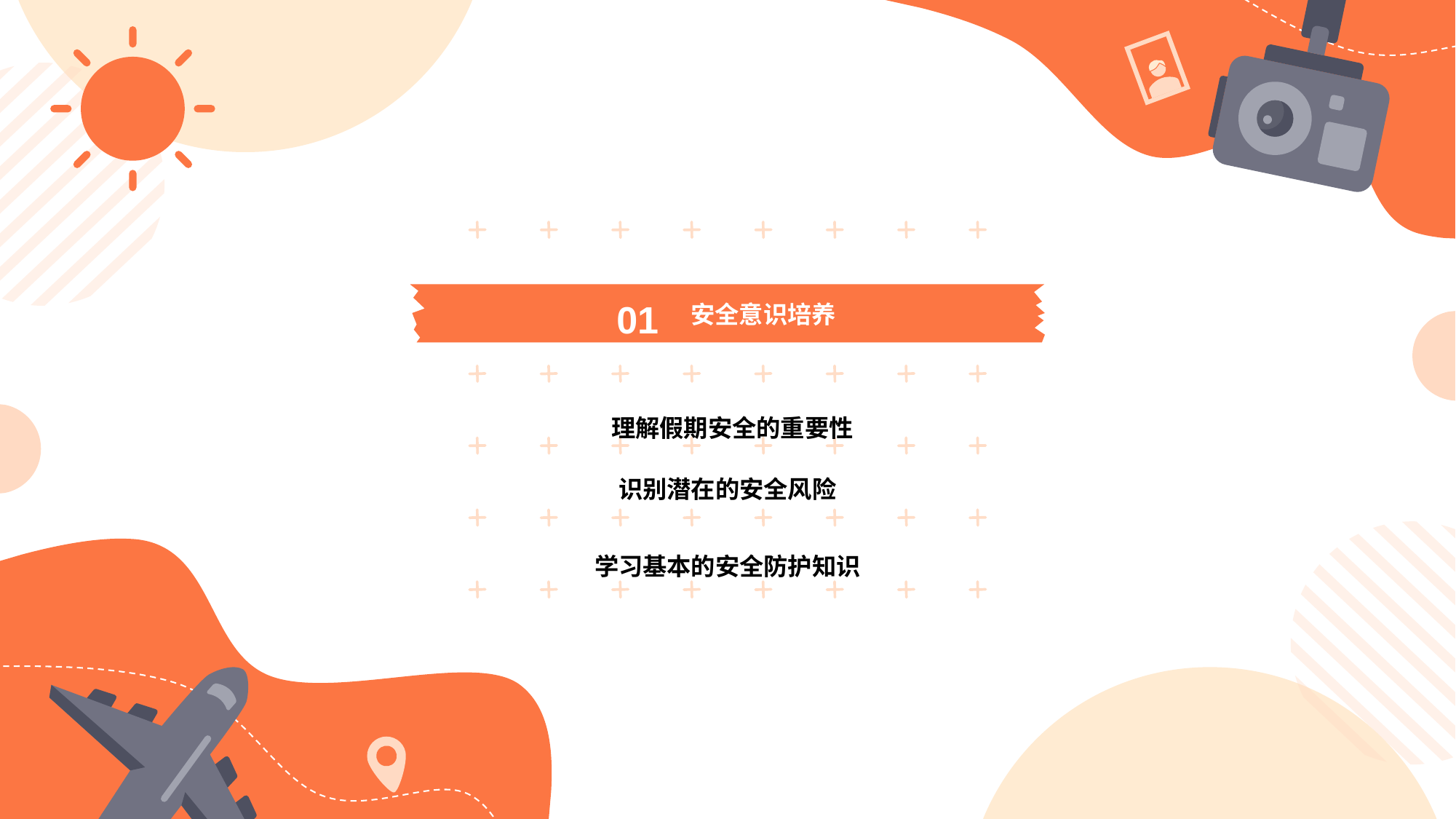

01

安全意识培养

理解假期安全的重要性

识别潜在的安全风险

学习基本的安全防护知识